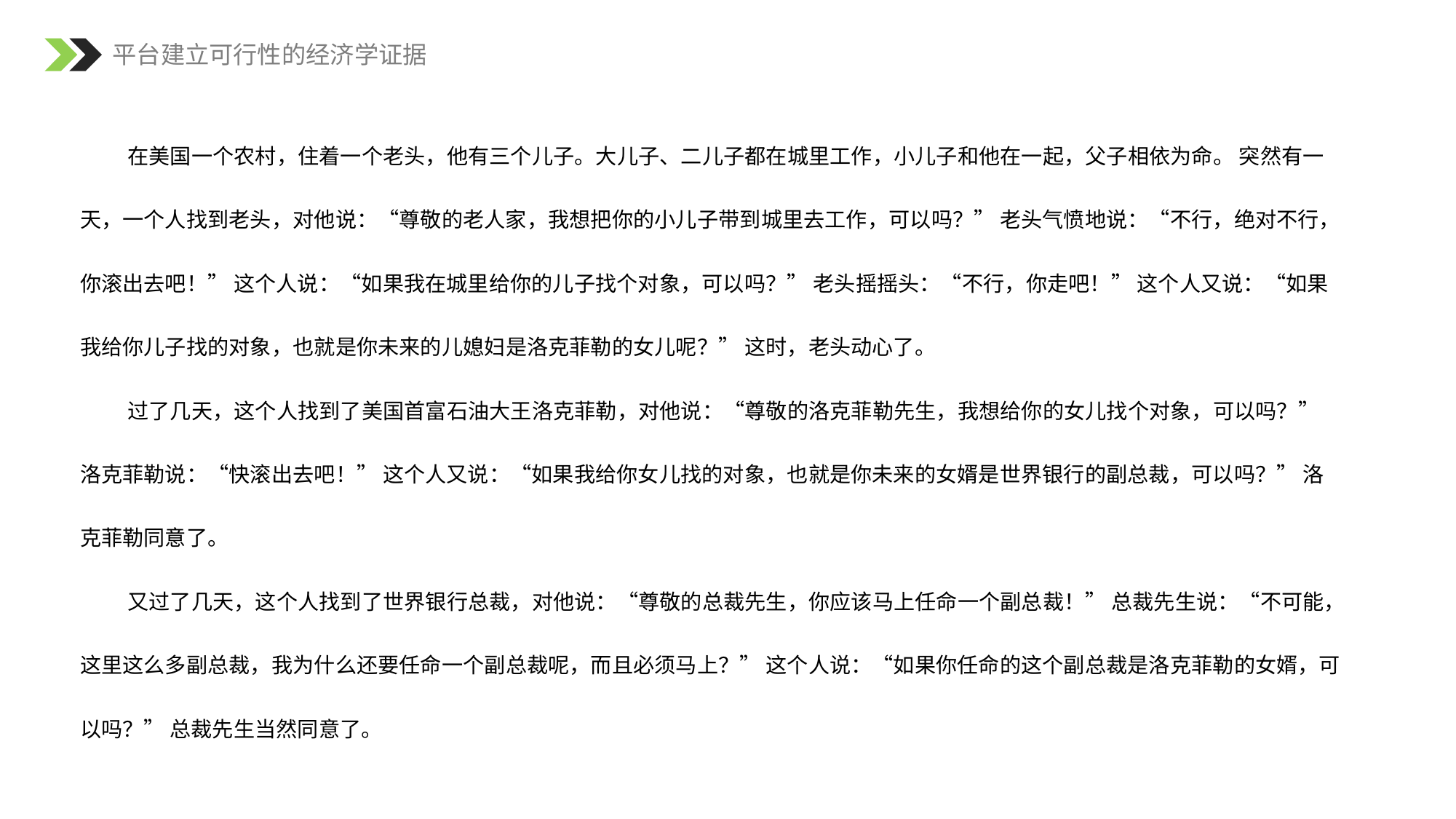

平台建立可行性的经济学证据

         在美国一个农村，住着一个老头，他有三个儿子。大儿子、二儿子都在城里工作，小儿子和他在一起，父子相依为命。 突然有一天，一个人找到老头，对他说：“尊敬的老人家，我想把你的小儿子带到城里去工作，可以吗？” 老头气愤地说：“不行，绝对不行，你滚出去吧！” 这个人说：“如果我在城里给你的儿子找个对象，可以吗？” 老头摇摇头：“不行，你走吧！” 这个人又说：“如果我给你儿子找的对象，也就是你未来的儿媳妇是洛克菲勒的女儿呢？” 这时，老头动心了。
         过了几天，这个人找到了美国首富石油大王洛克菲勒，对他说：“尊敬的洛克菲勒先生，我想给你的女儿找个对象，可以吗？” 洛克菲勒说：“快滚出去吧！” 这个人又说：“如果我给你女儿找的对象，也就是你未来的女婿是世界银行的副总裁，可以吗？” 洛克菲勒同意了。
         又过了几天，这个人找到了世界银行总裁，对他说：“尊敬的总裁先生，你应该马上任命一个副总裁！” 总裁先生说：“不可能，这里这么多副总裁，我为什么还要任命一个副总裁呢，而且必须马上？” 这个人说：“如果你任命的这个副总裁是洛克菲勒的女婿，可以吗？” 总裁先生当然同意了。